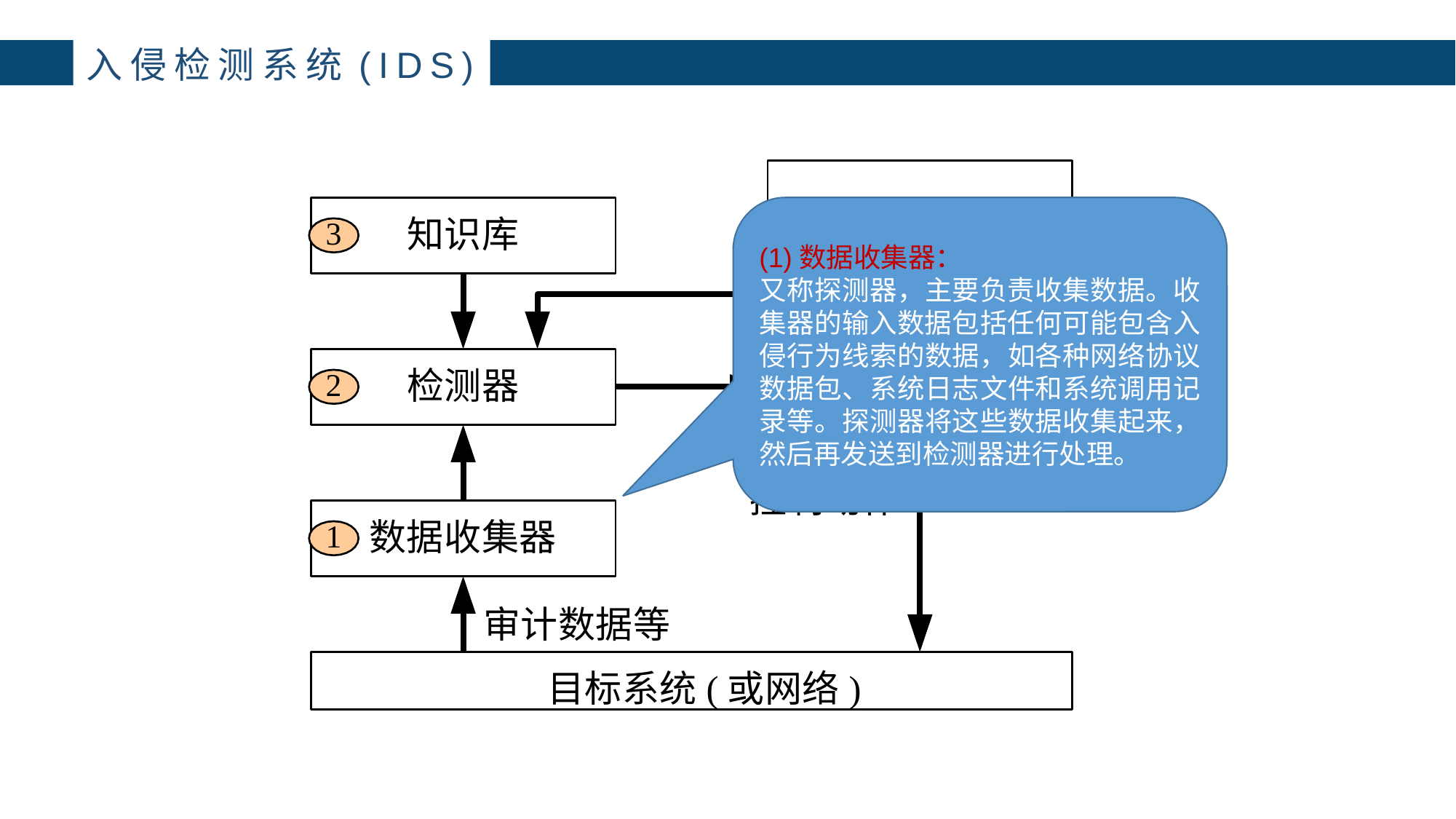

入侵检测系统(IDS)

(1)数据收集器：
又称探测器，主要负责收集数据。收集器的输入数据包括任何可能包含入侵行为线索的数据，如各种网络协议数据包、系统日志文件和系统调用记录等。探测器将这些数据收集起来，然后再发送到检测器进行处理。
# 配置信息
知识库
3

检测器
控制器
2
4

控制动作

数据收集器
1

审计数据等

目标系统(或网络)